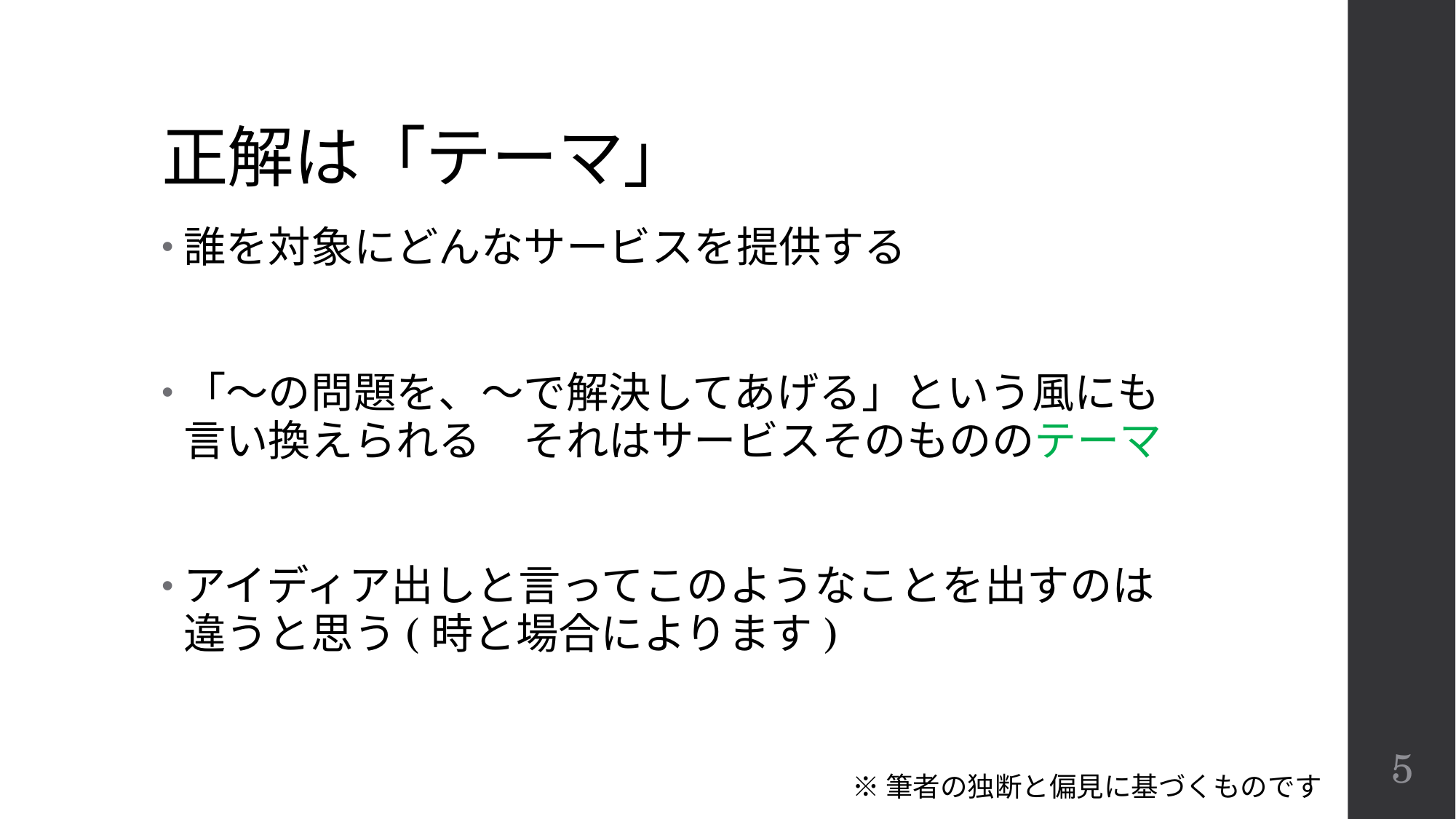

# 正解は「テーマ」
誰を対象にどんなサービスを提供する

「～の問題を、～で解決してあげる」という風にも言い換えられる　それはサービスそのもののテーマ

アイディア出しと言ってこのようなことを出すのは違うと思う(時と場合によります)
5
※筆者の独断と偏見に基づくものです